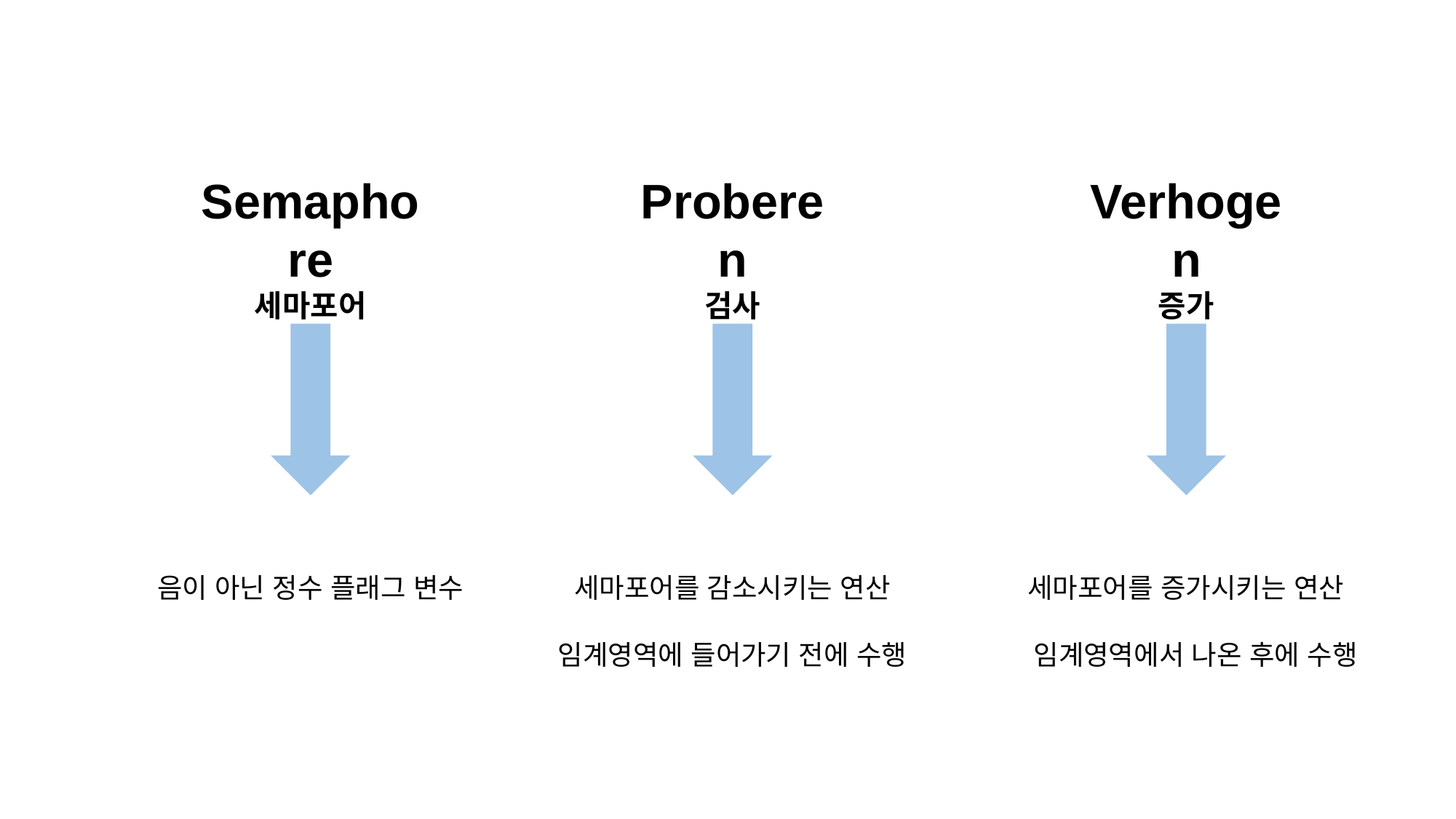

Verhogen
증가
Proberen
검사
Semaphore
세마포어

음이 아닌 정수 플래그 변수
세마포어를 감소시키는 연산
세마포어를 증가시키는 연산
임계영역에 들어가기 전에 수행
임계영역에서 나온 후에 수행